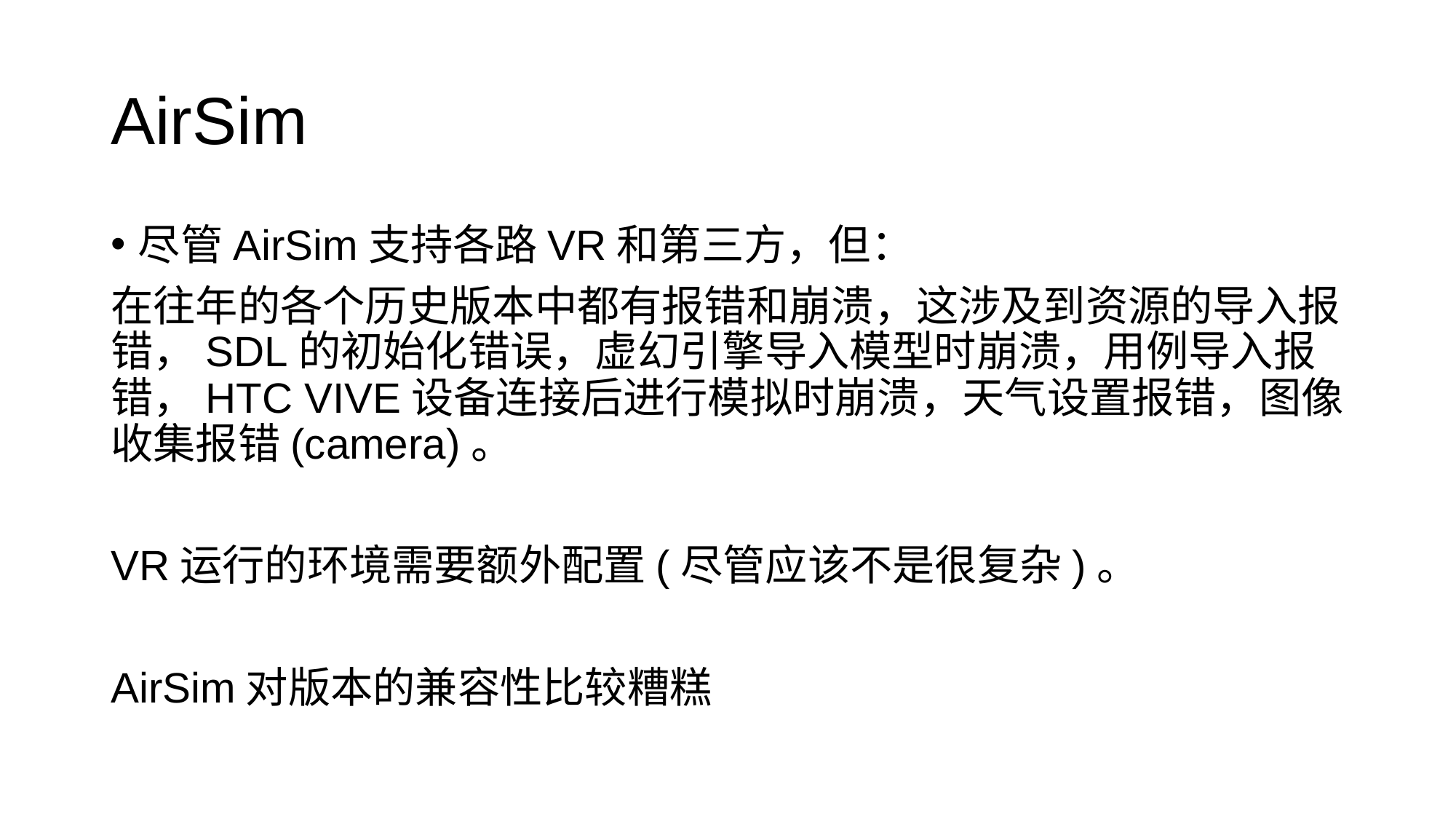

# AirSim
尽管AirSim支持各路VR和第三方，但：
在往年的各个历史版本中都有报错和崩溃，这涉及到资源的导入报错，SDL的初始化错误，虚幻引擎导入模型时崩溃，用例导入报错，HTC VIVE设备连接后进行模拟时崩溃，天气设置报错，图像收集报错(camera)。

VR运行的环境需要额外配置(尽管应该不是很复杂)。

AirSim对版本的兼容性比较糟糕